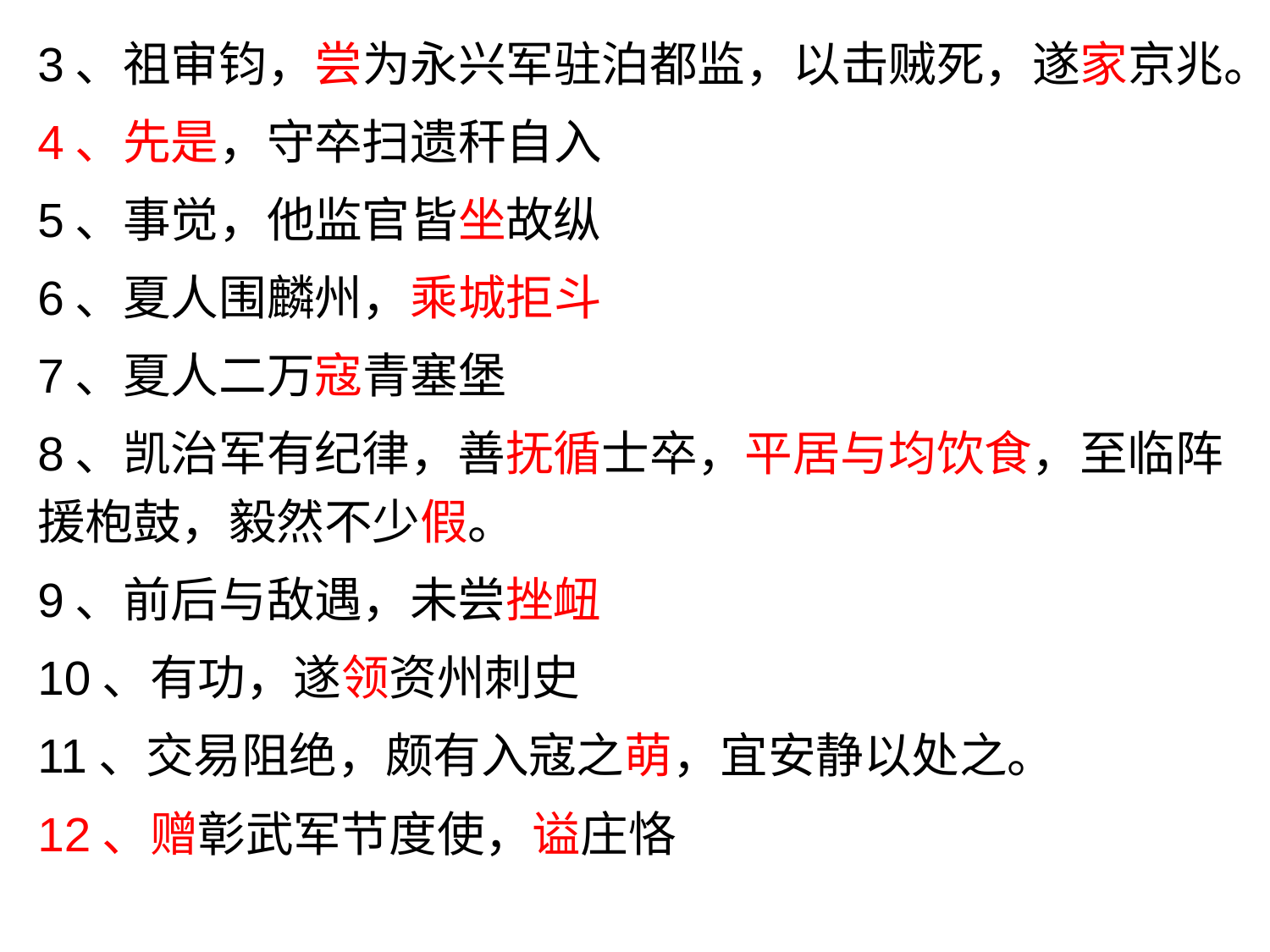

3、祖审钧，尝为永兴军驻泊都监，以击贼死，遂家京兆。
4、先是，守卒扫遗秆自入
5、事觉，他监官皆坐故纵
6、夏人围麟州，乘城拒斗
7、夏人二万寇青塞堡
8、凯治军有纪律，善抚循士卒，平居与均饮食，至临阵援枹鼓，毅然不少假。
9、前后与敌遇，未尝挫衄
10、有功，遂领资州刺史
11、交易阻绝，颇有入寇之萌，宜安静以处之。
12、赠彰武军节度使，谥庄恪